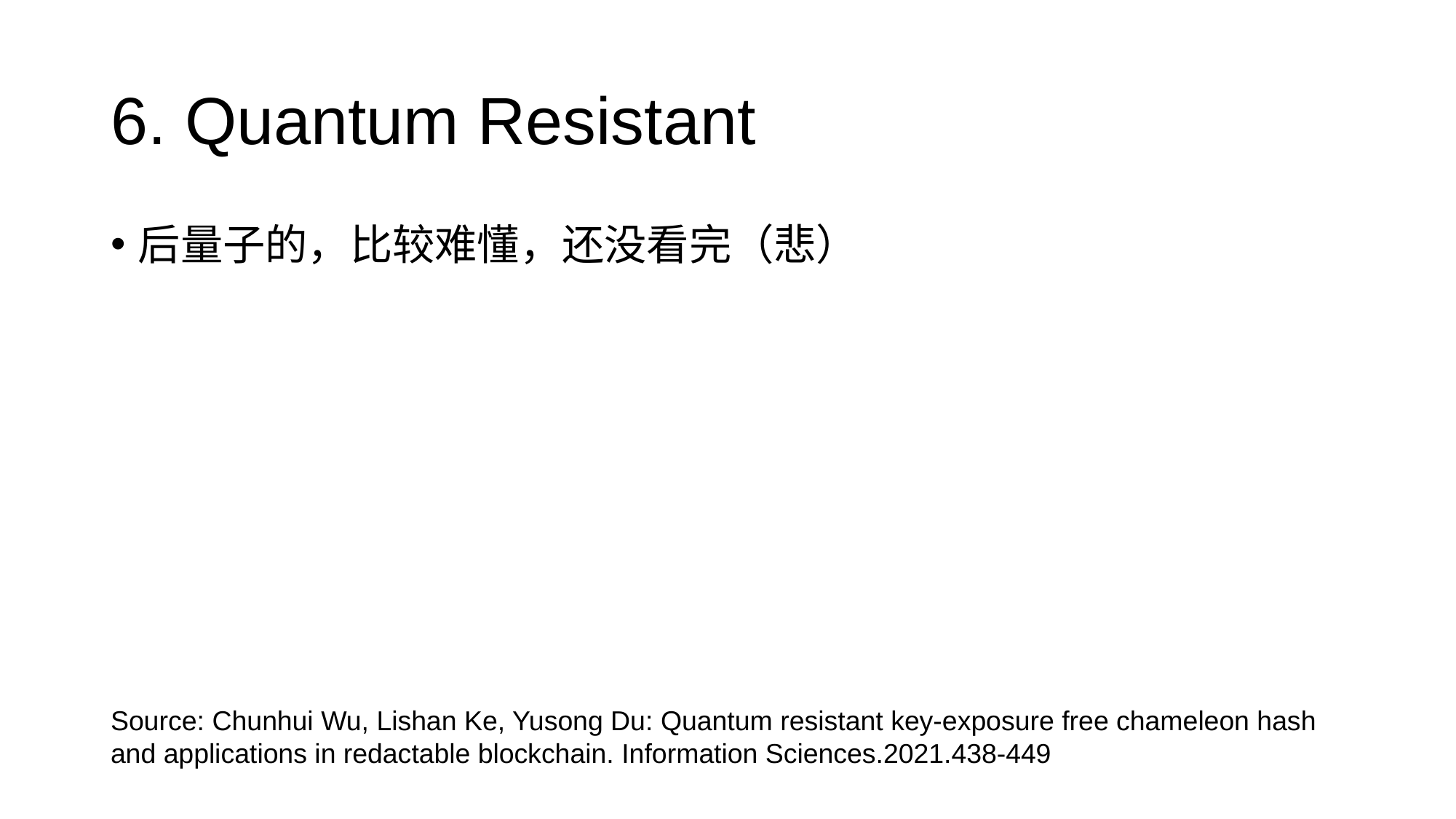

# 6. Quantum Resistant
后量子的，比较难懂，还没看完（悲）
Source: Chunhui Wu, Lishan Ke, Yusong Du: Quantum resistant key-exposure free chameleon hash and applications in redactable blockchain. Information Sciences.2021.438-449